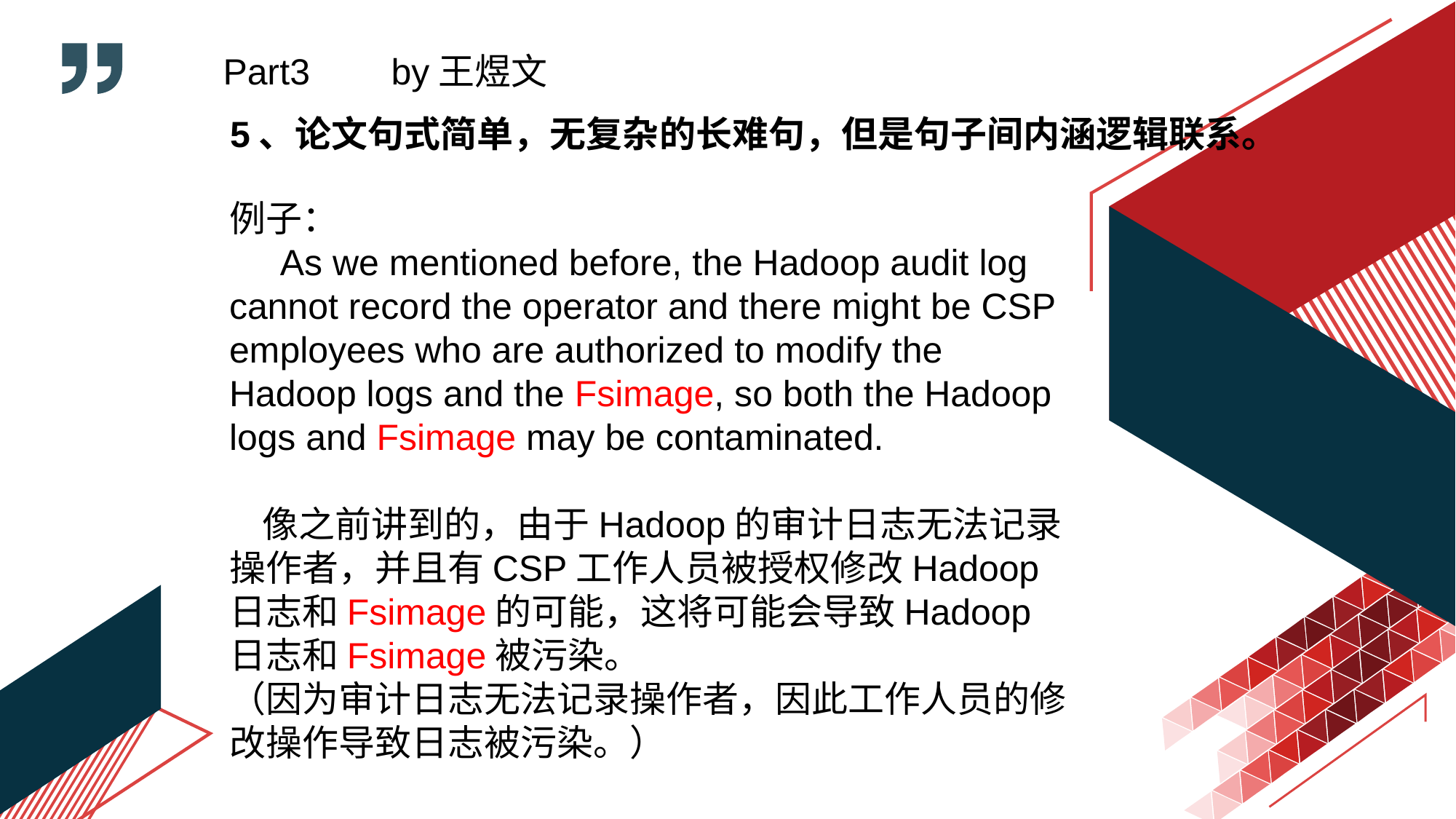

Part3        by王煜文

5、论文句式简单，无复杂的长难句，但是句子间内涵逻辑联系。
例子：
     As we mentioned before, the Hadoop audit log cannot record the operator and there might be CSP employees who are authorized to modify the Hadoop logs and the Fsimage, so both the Hadoop logs and Fsimage may be contaminated.

   像之前讲到的，由于Hadoop的审计日志无法记录操作者，并且有CSP工作人员被授权修改Hadoop日志和Fsimage的可能，这将可能会导致Hadoop日志和Fsimage被污染。
（因为审计日志无法记录操作者，因此工作人员的修改操作导致日志被污染。）